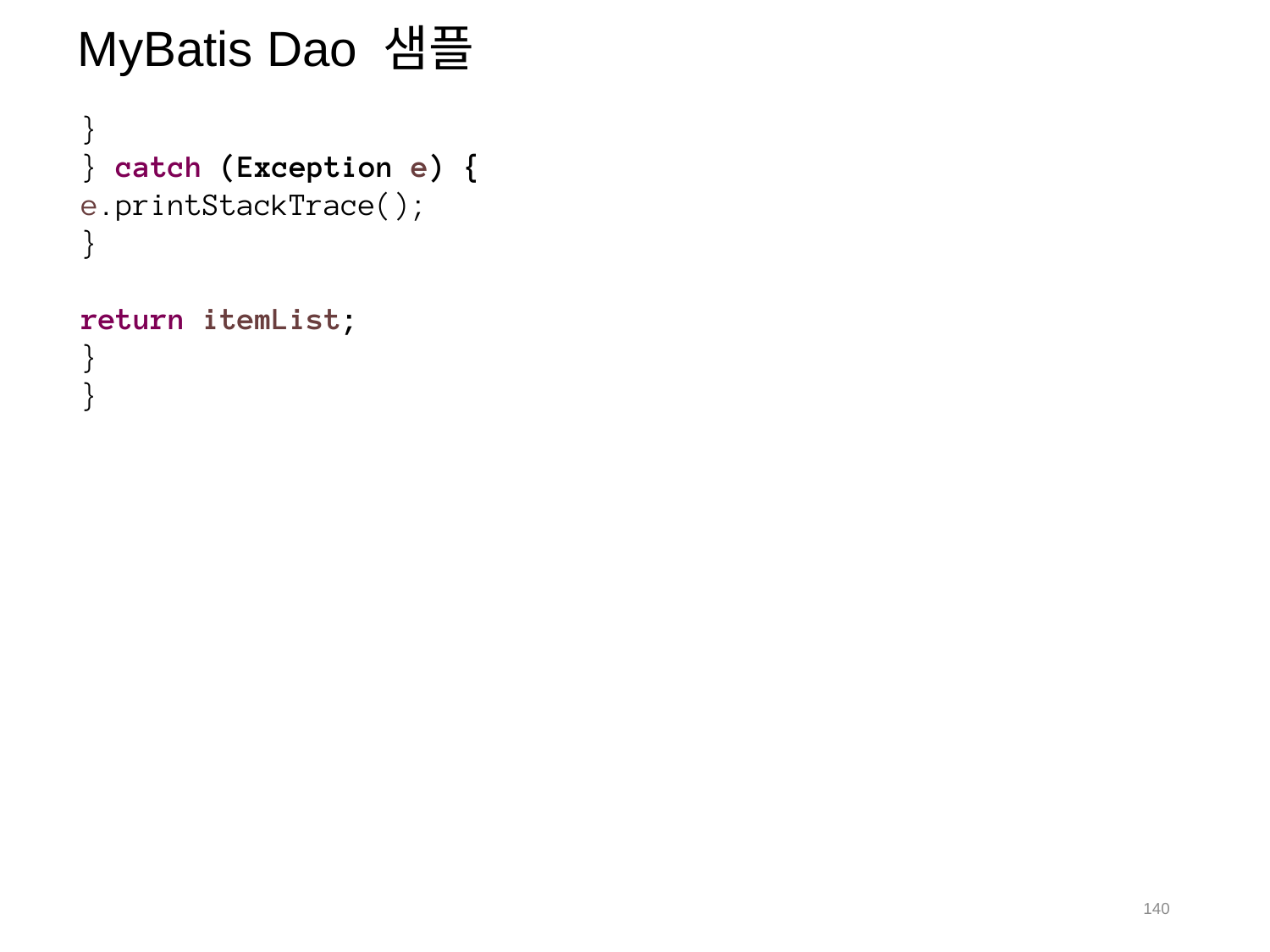

# MyBatis Dao 샘플
}
} catch (Exception e) {
e.printStackTrace();
}

return itemList;
}
}
140